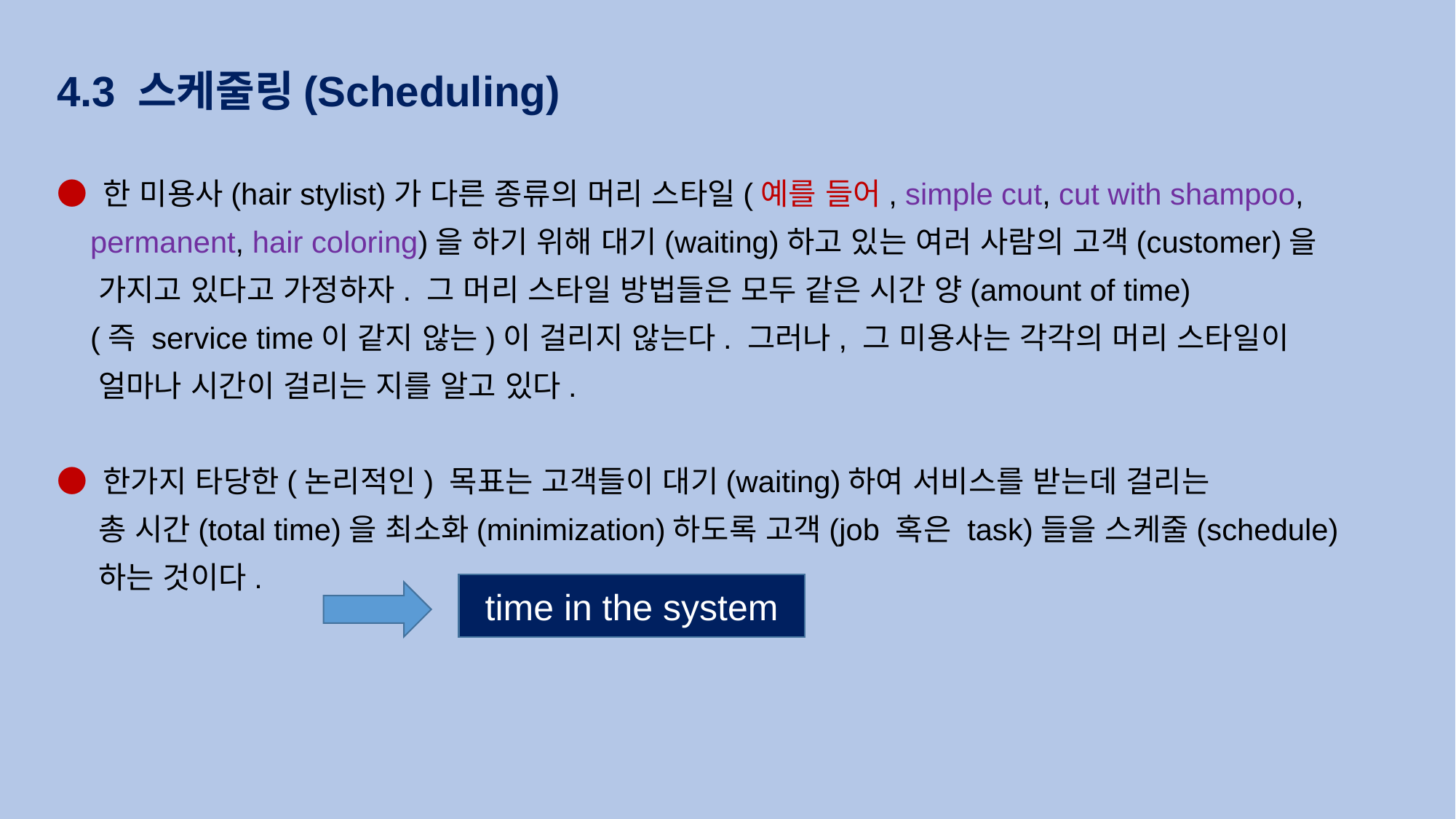

4.3 스케줄링(Scheduling)

● 한 미용사(hair stylist)가 다른 종류의 머리 스타일(예를 들어, simple cut, cut with shampoo,
    permanent, hair coloring)을 하기 위해 대기(waiting)하고 있는 여러 사람의 고객(customer)을
    가지고 있다고 가정하자. 그 머리 스타일 방법들은 모두 같은 시간 양(amount of time)
    (즉 service time이 같지 않는)이 걸리지 않는다. 그러나, 그 미용사는 각각의 머리 스타일이
    얼마나 시간이 걸리는 지를 알고 있다.

● 한가지 타당한(논리적인) 목표는 고객들이 대기(waiting)하여 서비스를 받는데 걸리는
    총 시간(total time)을 최소화(minimization)하도록 고객(job 혹은 task)들을 스케줄(schedule)
    하는 것이다.
time in the system